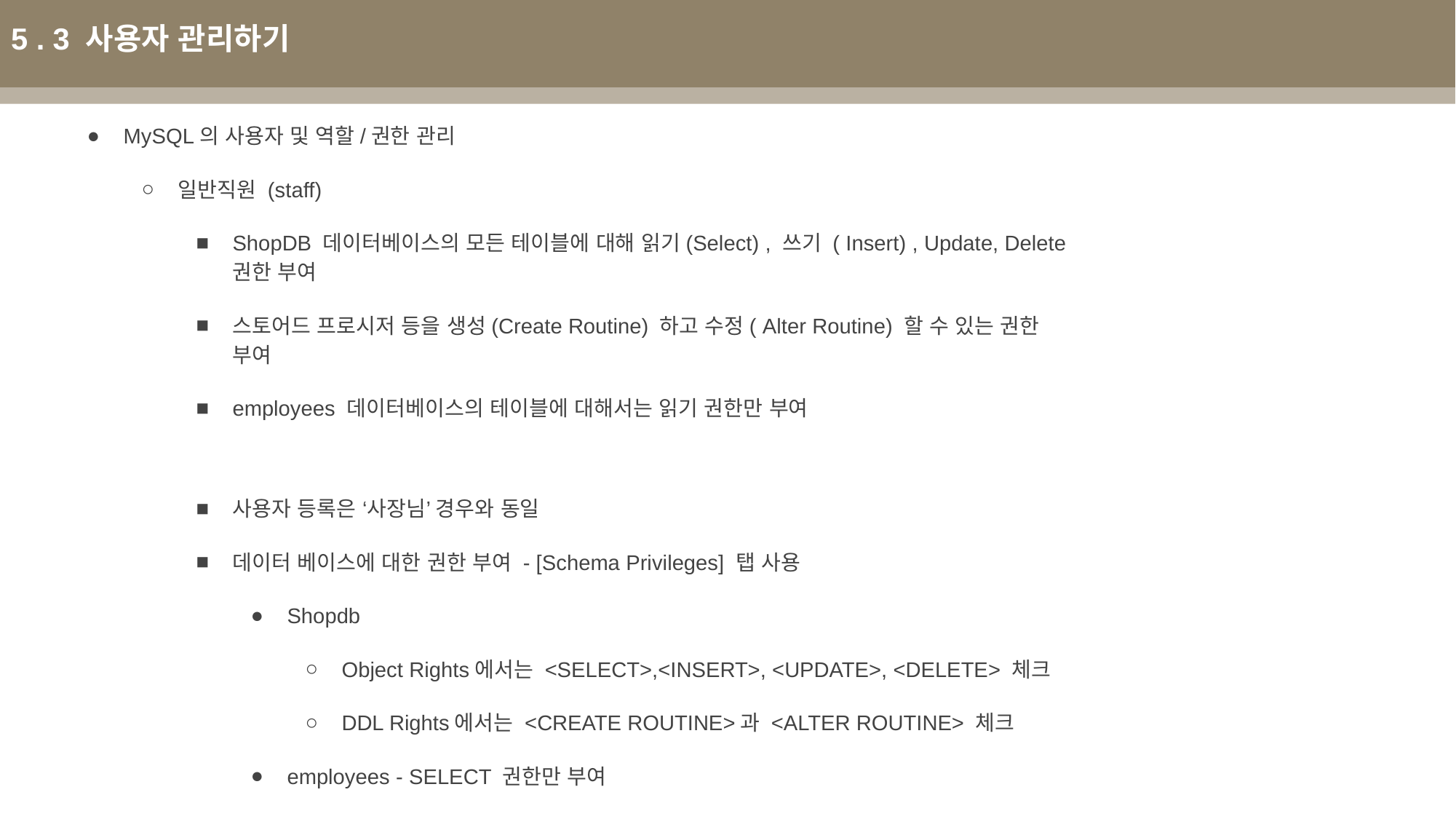

5 . 3 사용자 관리하기
MySQL의 사용자 및 역할/권한 관리
일반직원 (staff)
ShopDB 데이터베이스의 모든 테이블에 대해 읽기(Select) , 쓰기 ( Insert) , Update, Delete 권한 부여
스토어드 프로시저 등을 생성(Create Routine) 하고 수정( Alter Routine) 할 수 있는 권한 부여
employees 데이터베이스의 테이블에 대해서는 읽기 권한만 부여

사용자 등록은 ‘사장님’ 경우와 동일
데이터 베이스에 대한 권한 부여 - [Schema Privileges] 탭 사용
Shopdb
Object Rights에서는 <SELECT>,<INSERT>, <UPDATE>, <DELETE> 체크
DDL Rights에서는 <CREATE ROUTINE>과 <ALTER ROUTINE> 체크
employees - SELECT 권한만 부여